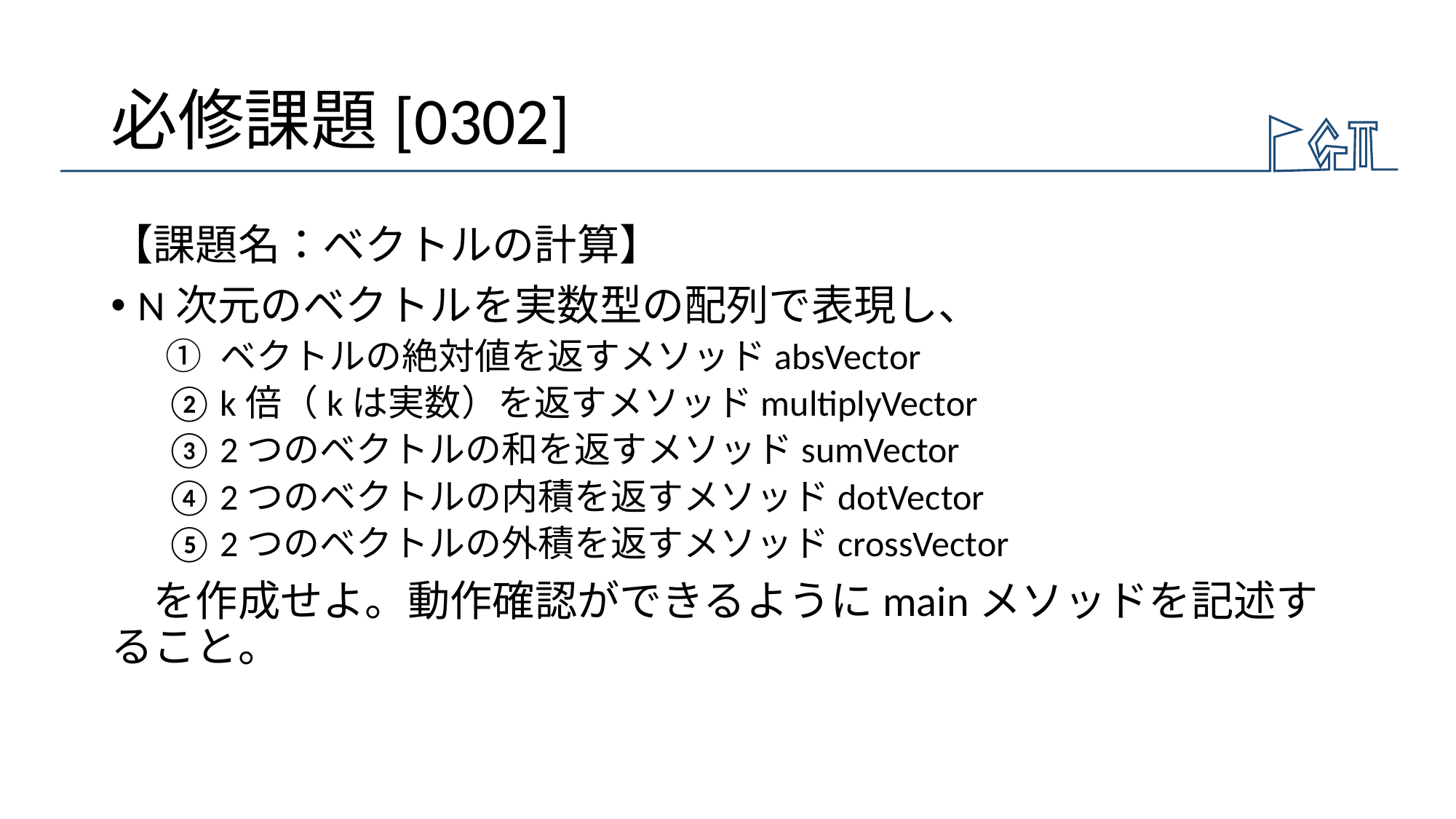

# 必修課題[0302]
【課題名：ベクトルの計算】
N次元のベクトルを実数型の配列で表現し、
ベクトルの絶対値を返すメソッドabsVector
k倍（kは実数）を返すメソッドmultiplyVector
2つのベクトルの和を返すメソッドsumVector
2つのベクトルの内積を返すメソッドdotVector
2つのベクトルの外積を返すメソッドcrossVector
　を作成せよ。動作確認ができるようにmainメソッドを記述すること。